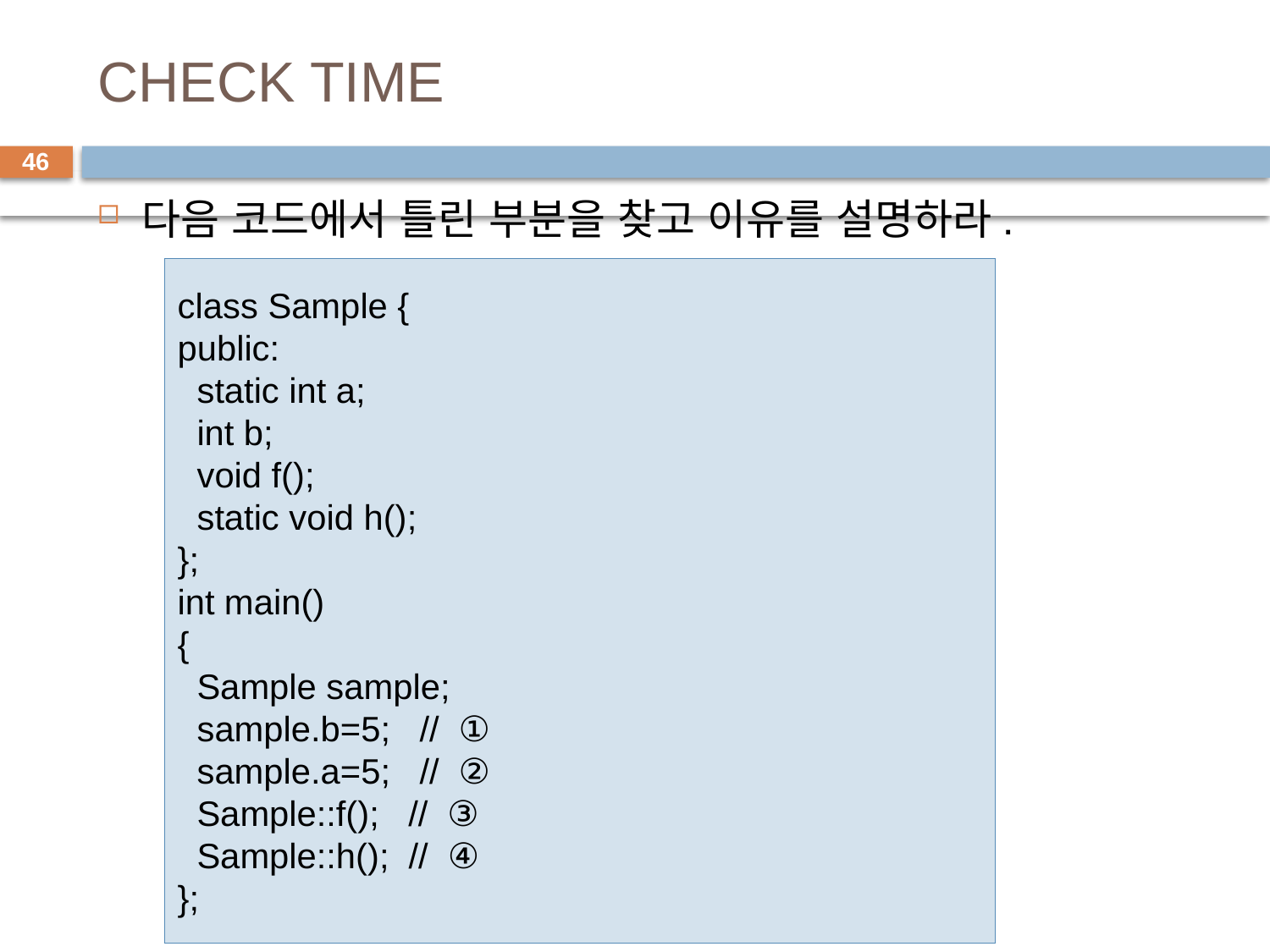

# CHECK TIME
46
다음 코드에서 틀린 부분을 찾고 이유를 설명하라.

class Sample {
public:
  static int a;
  int b;
  void f();
  static void h();
};
int main()
{
  Sample sample;
  sample.b=5;   //  ①
  sample.a=5;   //  ②
  Sample::f();   //  ③
  Sample::h();  //  ④
};